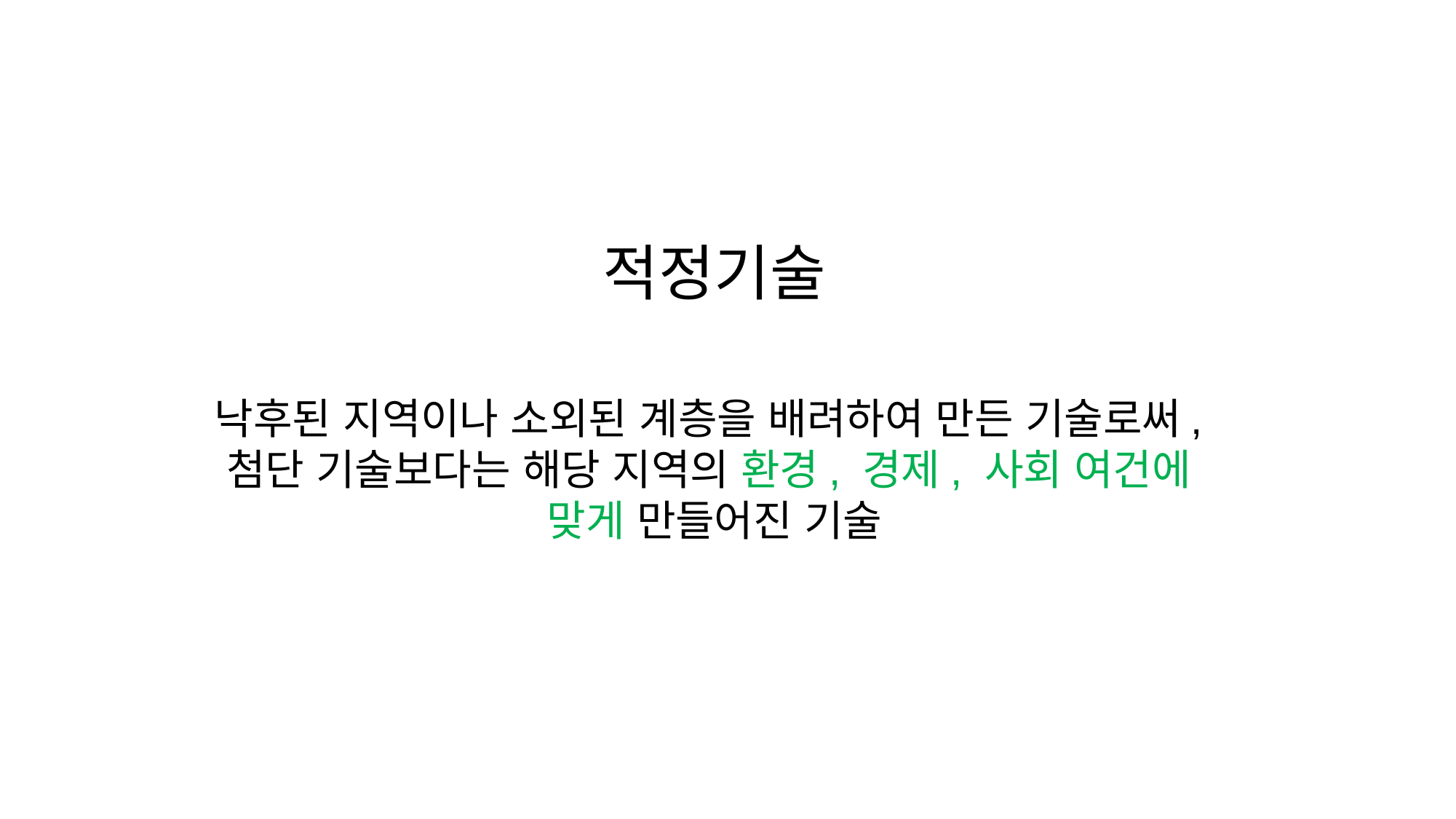

적정기술
낙후된 지역이나 소외된 계층을 배려하여 만든 기술로써,
첨단 기술보다는 해당 지역의 환경, 경제, 사회 여건에
맞게 만들어진 기술